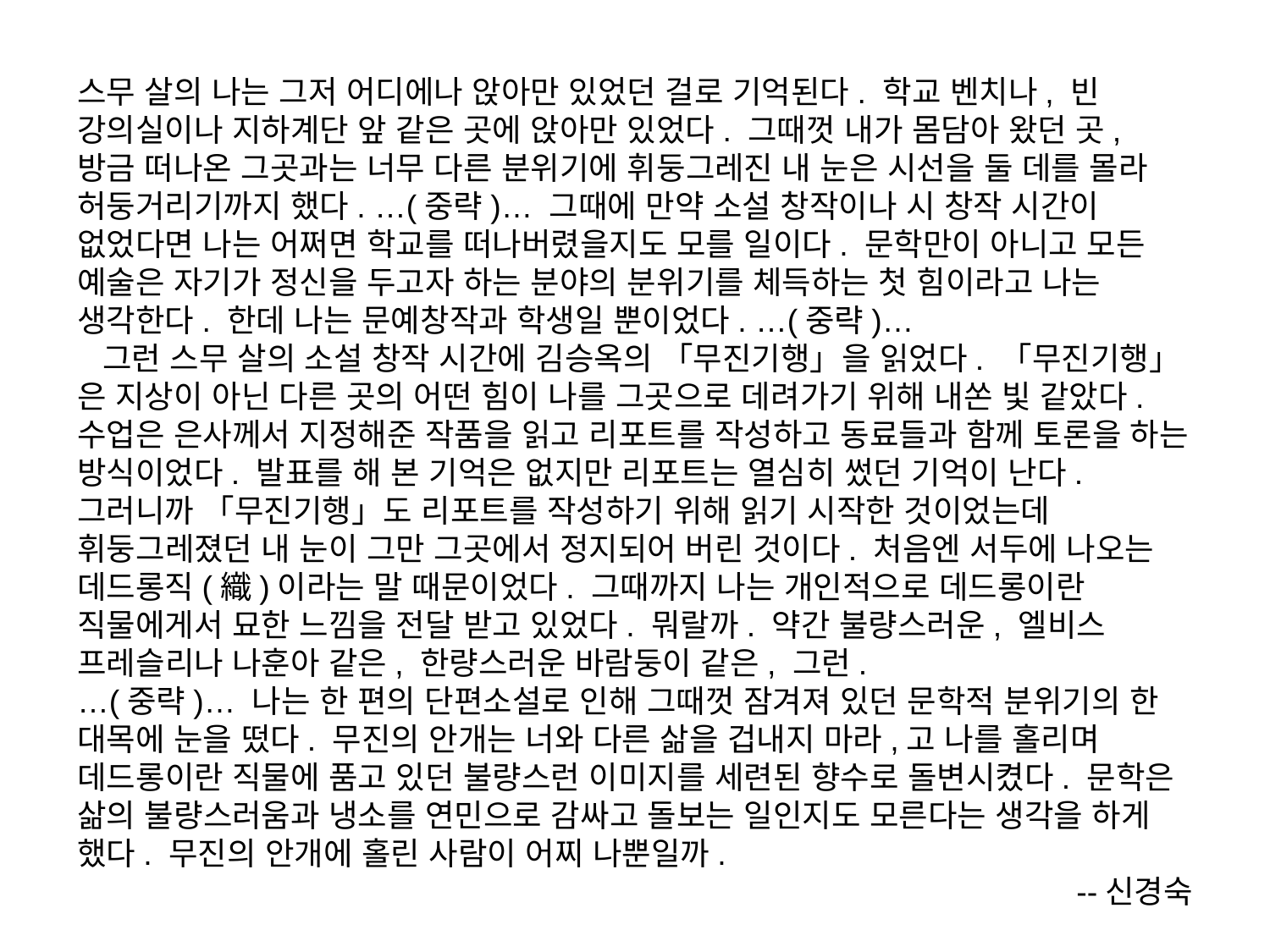

스무 살의 나는 그저 어디에나 앉아만 있었던 걸로 기억된다. 학교 벤치나, 빈 강의실이나 지하계단 앞 같은 곳에 앉아만 있었다. 그때껏 내가 몸담아 왔던 곳, 방금 떠나온 그곳과는 너무 다른 분위기에 휘둥그레진 내 눈은 시선을 둘 데를 몰라 허둥거리기까지 했다. …(중략)… 그때에 만약 소설 창작이나 시 창작 시간이 없었다면 나는 어쩌면 학교를 떠나버렸을지도 모를 일이다. 문학만이 아니고 모든 예술은 자기가 정신을 두고자 하는 분야의 분위기를 체득하는 첫 힘이라고 나는 생각한다. 한데 나는 문예창작과 학생일 뿐이었다. …(중략)…
  그런 스무 살의 소설 창작 시간에 김승옥의 「무진기행」을 읽었다. 「무진기행」은 지상이 아닌 다른 곳의 어떤 힘이 나를 그곳으로 데려가기 위해 내쏜 빛 같았다. 수업은 은사께서 지정해준 작품을 읽고 리포트를 작성하고 동료들과 함께 토론을 하는 방식이었다. 발표를 해 본 기억은 없지만 리포트는 열심히 썼던 기억이 난다. 그러니까 「무진기행」도 리포트를 작성하기 위해 읽기 시작한 것이었는데 휘둥그레졌던 내 눈이 그만 그곳에서 정지되어 버린 것이다. 처음엔 서두에 나오는 데드롱직(織)이라는 말 때문이었다. 그때까지 나는 개인적으로 데드롱이란 직물에게서 묘한 느낌을 전달 받고 있었다. 뭐랄까. 약간 불량스러운, 엘비스 프레슬리나 나훈아 같은, 한량스러운 바람둥이 같은, 그런.
…(중략)… 나는 한 편의 단편소설로 인해 그때껏 잠겨져 있던 문학적 분위기의 한 대목에 눈을 떴다. 무진의 안개는 너와 다른 삶을 겁내지 마라,고 나를 홀리며 데드롱이란 직물에 품고 있던 불량스런 이미지를 세련된 향수로 돌변시켰다. 문학은 삶의 불량스러움과 냉소를 연민으로 감싸고 돌보는 일인지도 모른다는 생각을 하게 했다. 무진의 안개에 홀린 사람이 어찌 나뿐일까.
--신경숙